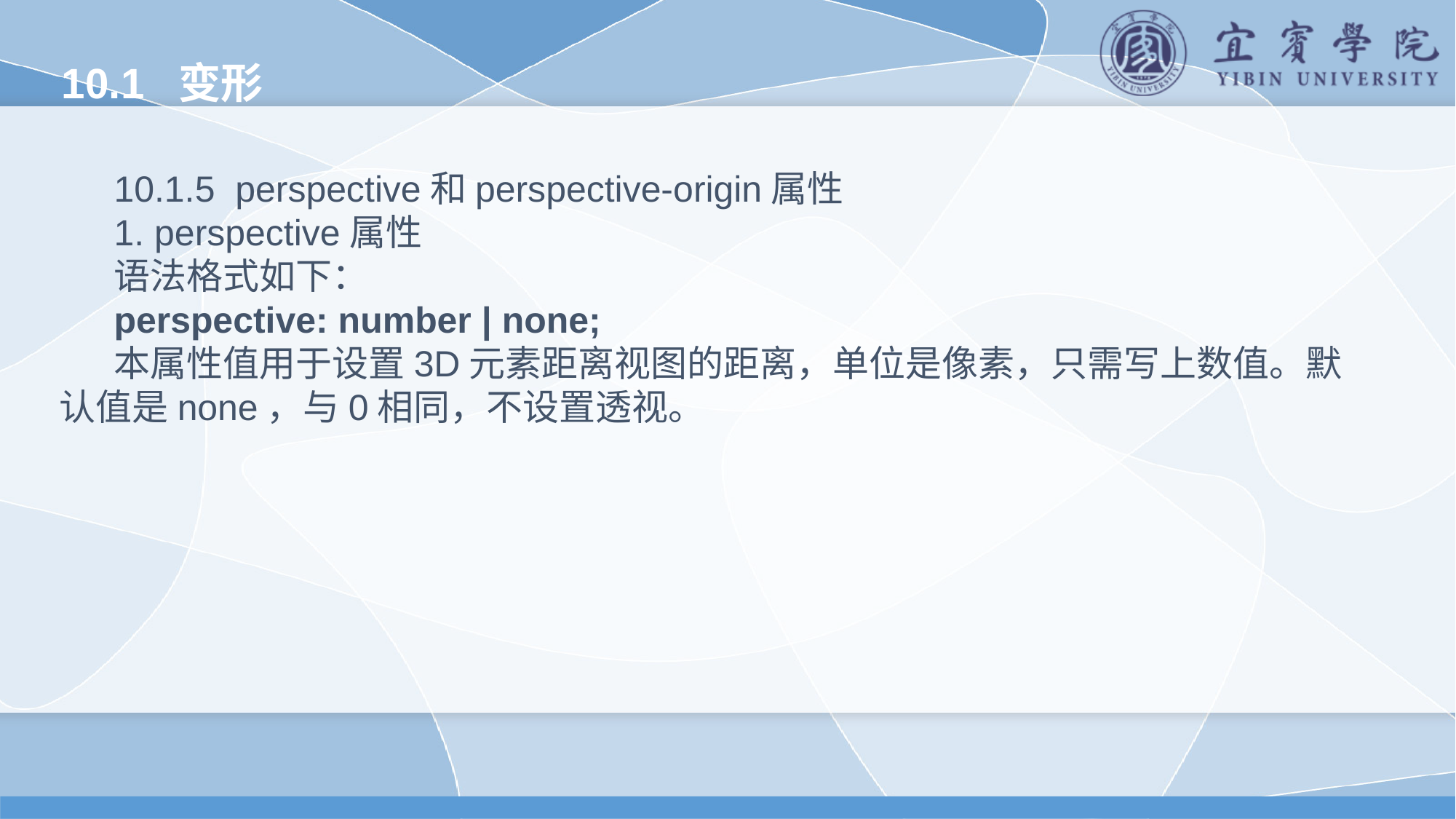

10.1  变形
10.1.5  perspective和perspective-origin属性
1. perspective属性
语法格式如下：
perspective: number | none;
本属性值用于设置3D元素距离视图的距离，单位是像素，只需写上数值。默认值是none，与0相同，不设置透视。